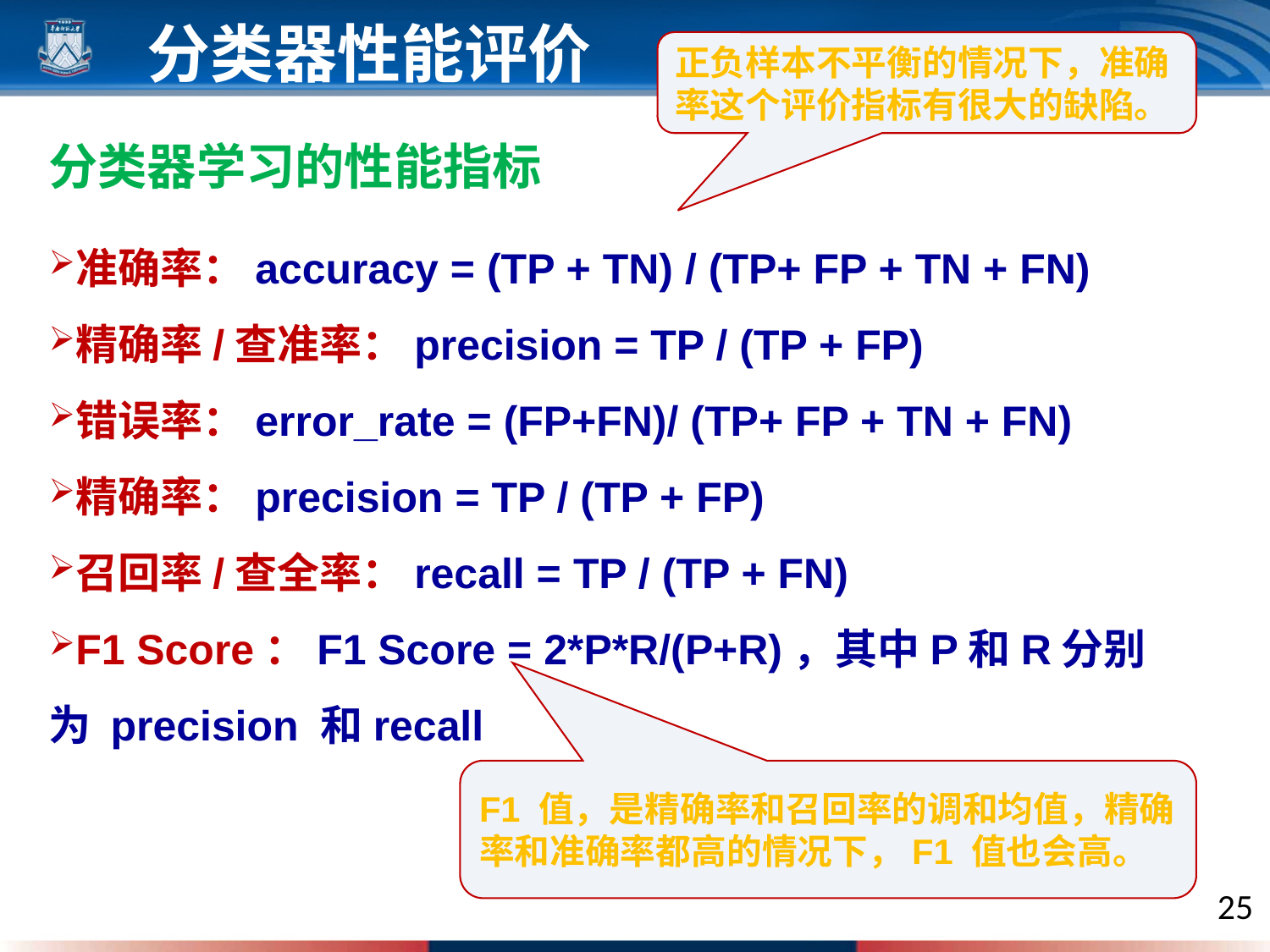

分类器性能评价
正负样本不平衡的情况下，准确率这个评价指标有很大的缺陷。
分类器学习的性能指标
准确率：accuracy = (TP + TN) / (TP+ FP + TN + FN)
精确率/查准率：precision = TP / (TP + FP)
错误率：error_rate = (FP+FN)/ (TP+ FP + TN + FN)
精确率：precision = TP / (TP + FP)
召回率/查全率：recall = TP / (TP + FN)
F1 Score：F1 Score = 2*P*R/(P+R)，其中P和R分别为 precision 和recall
F1 值，是精确率和召回率的调和均值，精确率和准确率都高的情况下，F1 值也会高。